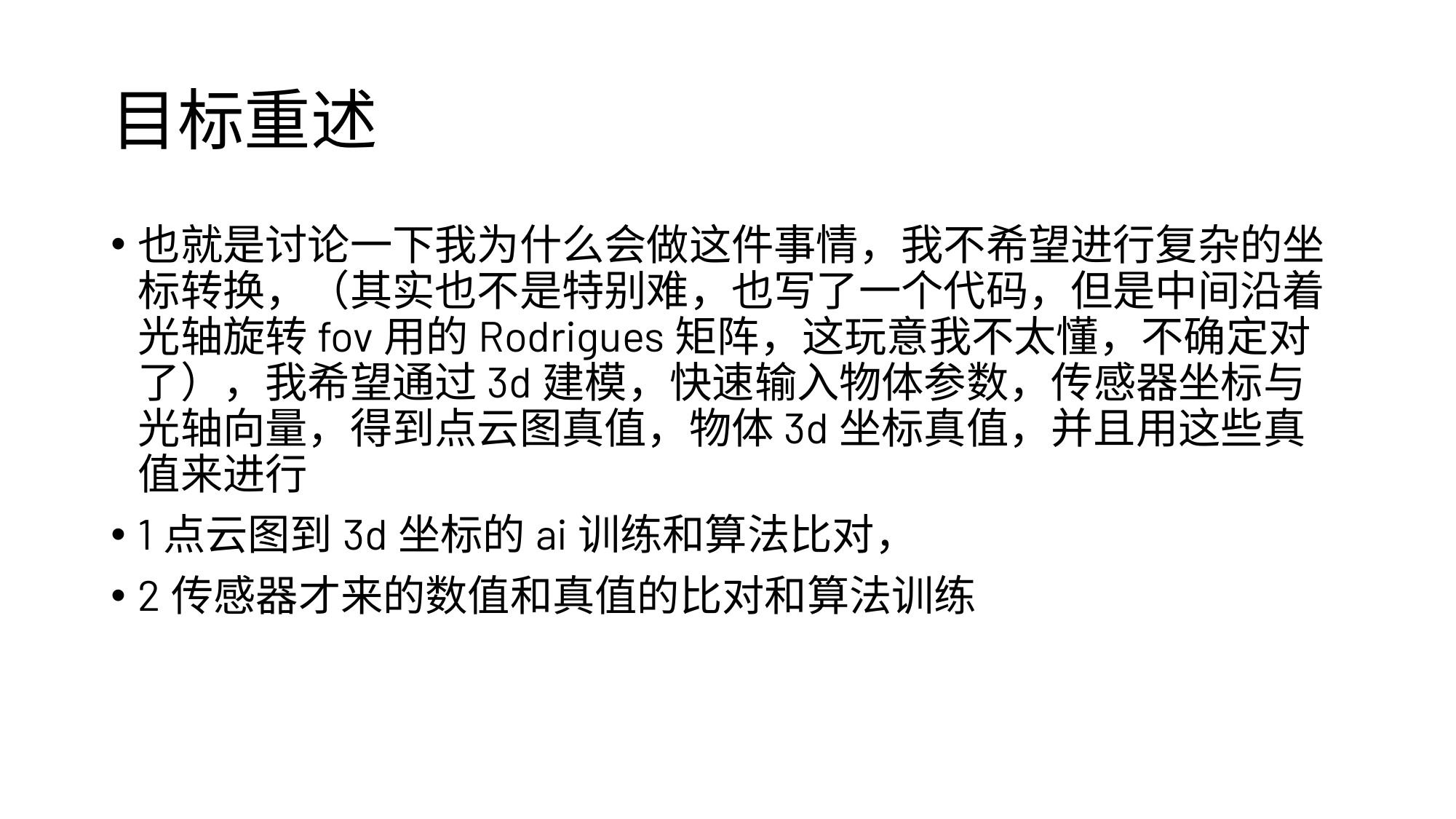

# 目标重述
也就是讨论一下我为什么会做这件事情，我不希望进行复杂的坐标转换，（其实也不是特别难，也写了一个代码，但是中间沿着光轴旋转fov用的Rodrigues矩阵，这玩意我不太懂，不确定对了），我希望通过3d建模，快速输入物体参数，传感器坐标与光轴向量，得到点云图真值，物体3d坐标真值，并且用这些真值来进行
1点云图到3d坐标的ai训练和算法比对，
2传感器才来的数值和真值的比对和算法训练